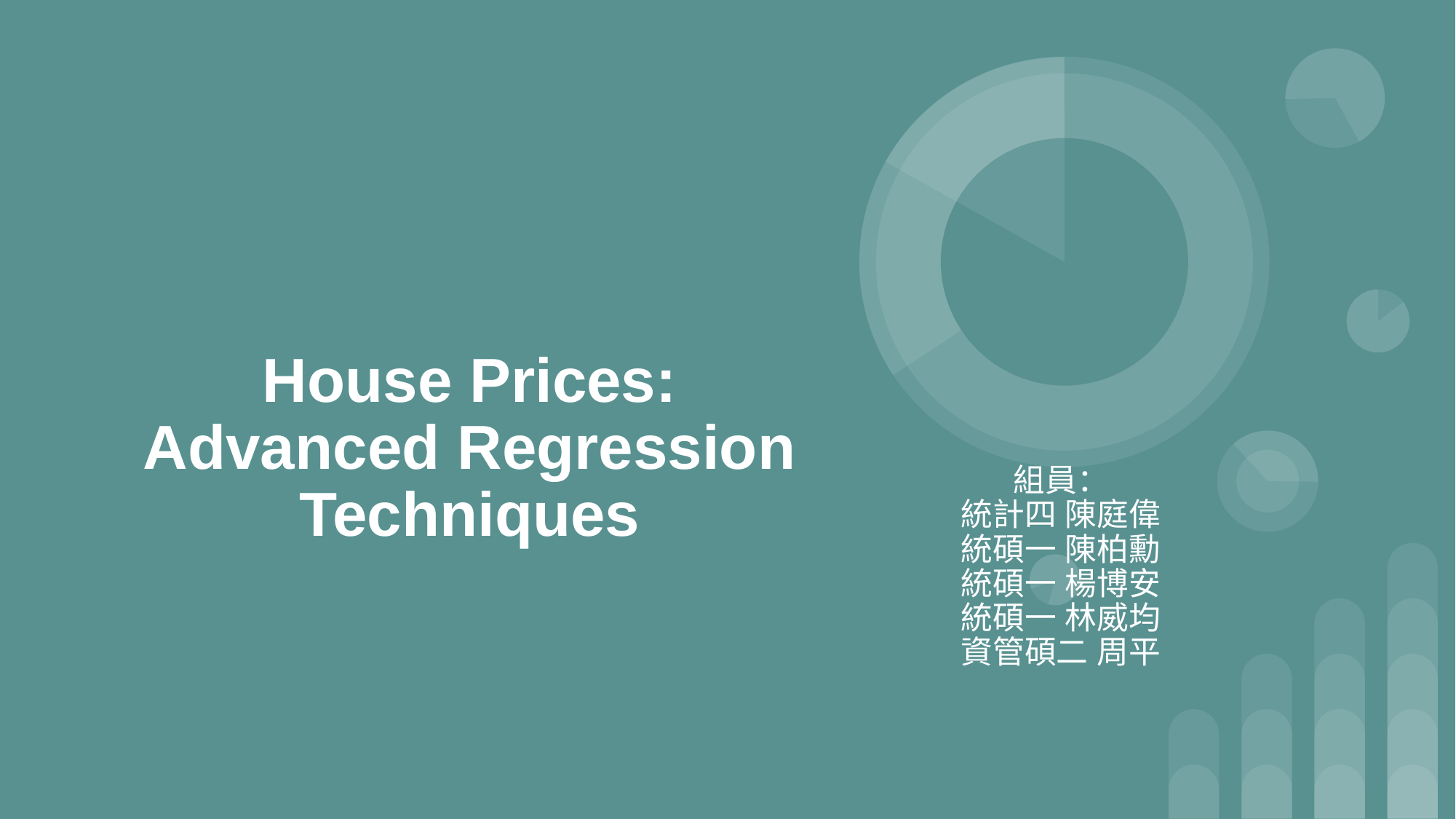

# House Prices: Advanced Regression Techniques
組員：
統計四 陳庭偉
統碩一 陳柏勳
統碩一 楊博安
統碩一 林威均
資管碩二 周平